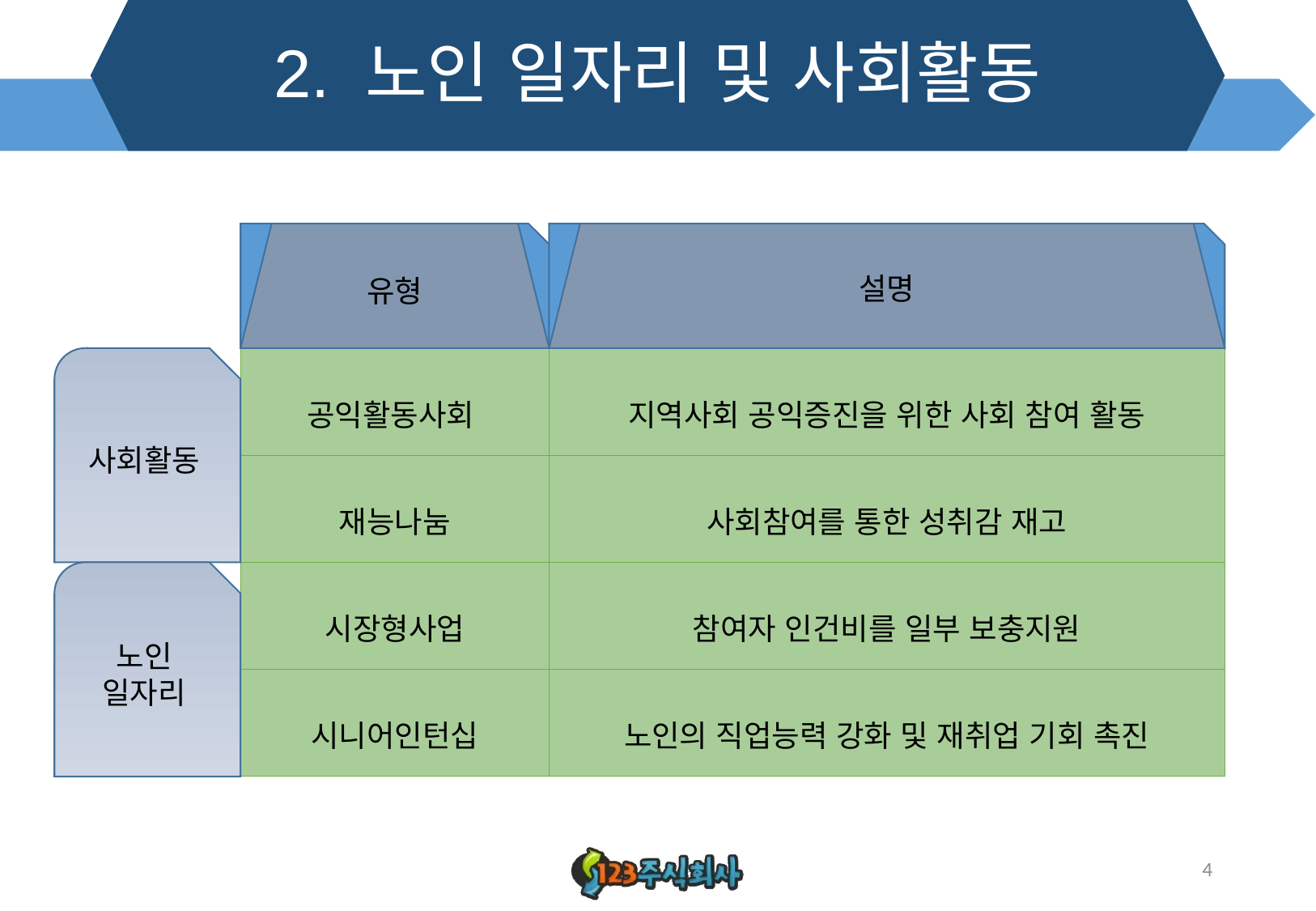

# 2. 노인 일자리 및 사회활동
유형

설명

사회활동
| 공익활동사회 | 지역사회 공익증진을 위한 사회 참여 활동 |
| --- | --- |
| 재능나눔 | 사회참여를 통한 성취감 재고 |
| 시장형사업 | 참여자 인건비를 일부 보충지원 |
| 시니어인턴십 | 노인의 직업능력 강화 및 재취업 기회 촉진 |
노인
일자리
4